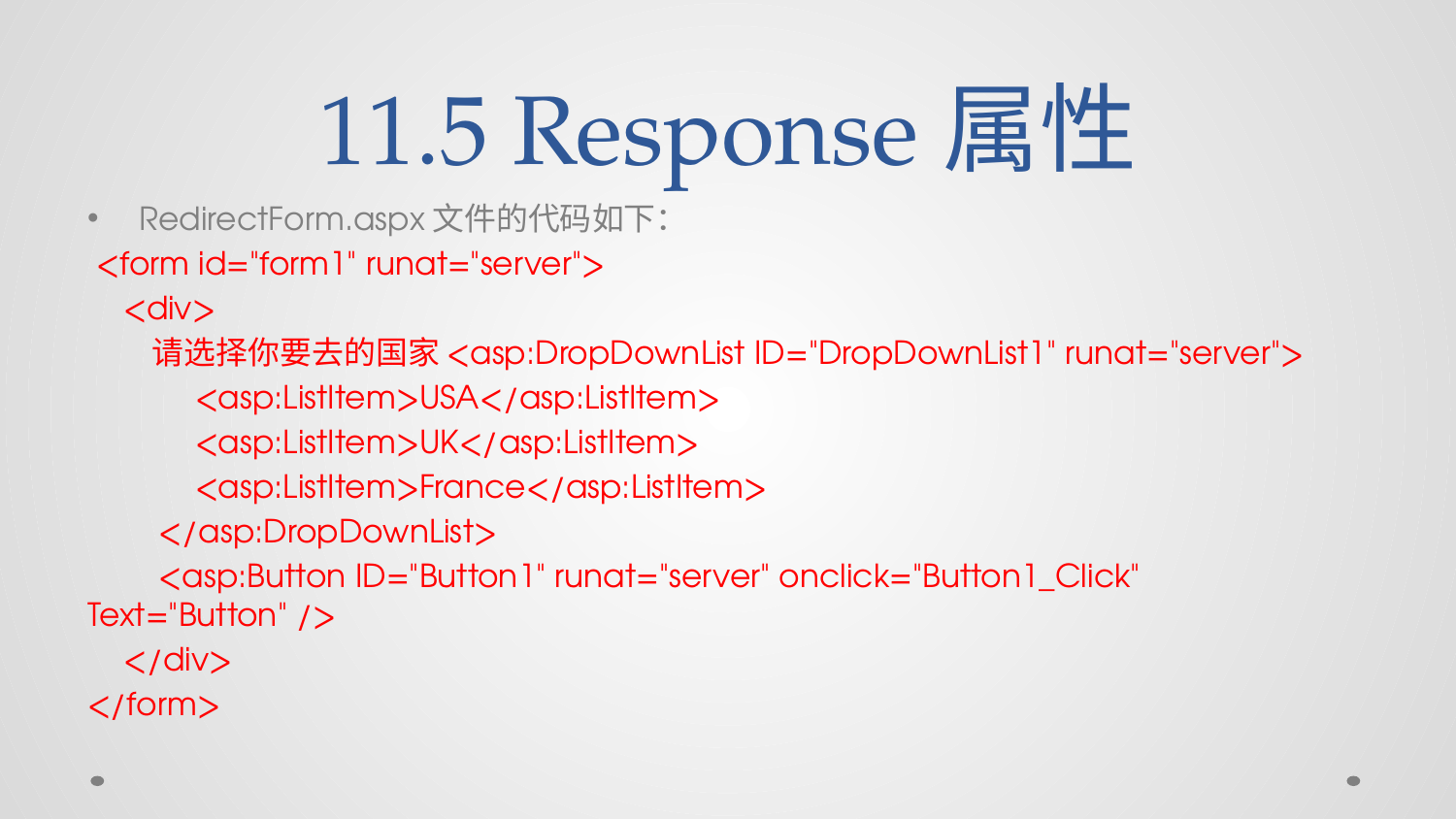

# 11.5 Response属性
RedirectForm.aspx文件的代码如下：
 <form id="form1" runat="server">
    <div>
        请选择你要去的国家<asp:DropDownList ID="DropDownList1" runat="server">
            <asp:ListItem>USA</asp:ListItem>
            <asp:ListItem>UK</asp:ListItem>
            <asp:ListItem>France</asp:ListItem>
        </asp:DropDownList>
        <asp:Button ID="Button1" runat="server" onclick="Button1_Click" Text="Button" />
    </div>
</form>